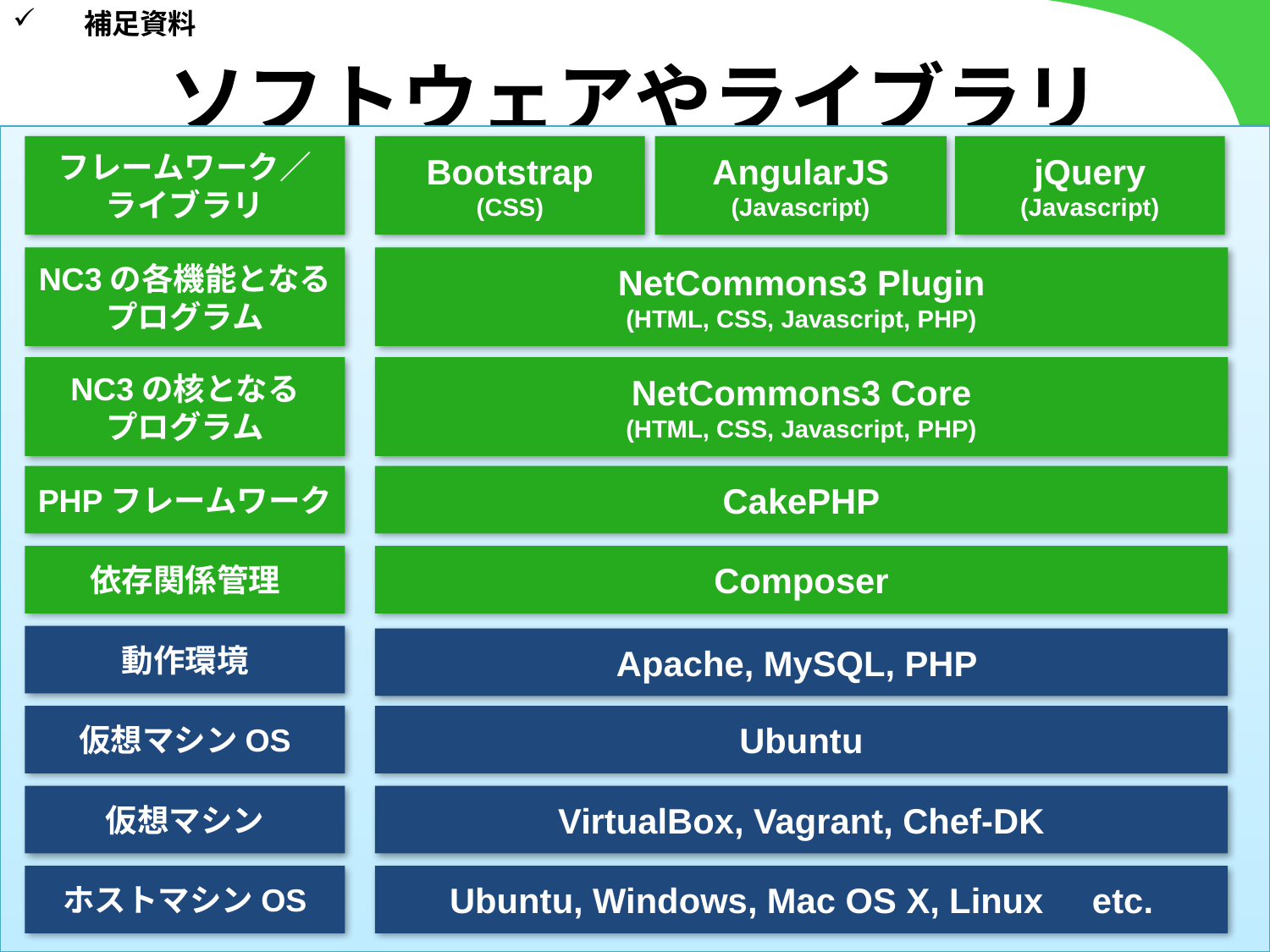

補足資料
# ソフトウェアやライブラリ

フレームワーク／
ライブラリ
Bootstrap
(CSS)
AngularJS
(Javascript)
jQuery
(Javascript)
NC3の各機能となる
プログラム
NetCommons3 Plugin
(HTML, CSS, Javascript, PHP)
NC3の核となる
プログラム
NetCommons3 Core
(HTML, CSS, Javascript, PHP)
PHPフレームワーク
CakePHP
依存関係管理
Composer
動作環境
Apache, MySQL, PHP
仮想マシンOS
Ubuntu
仮想マシン
VirtualBox, Vagrant, Chef-DK
ホストマシンOS
Ubuntu, Windows, Mac OS X, Linux     etc.
47